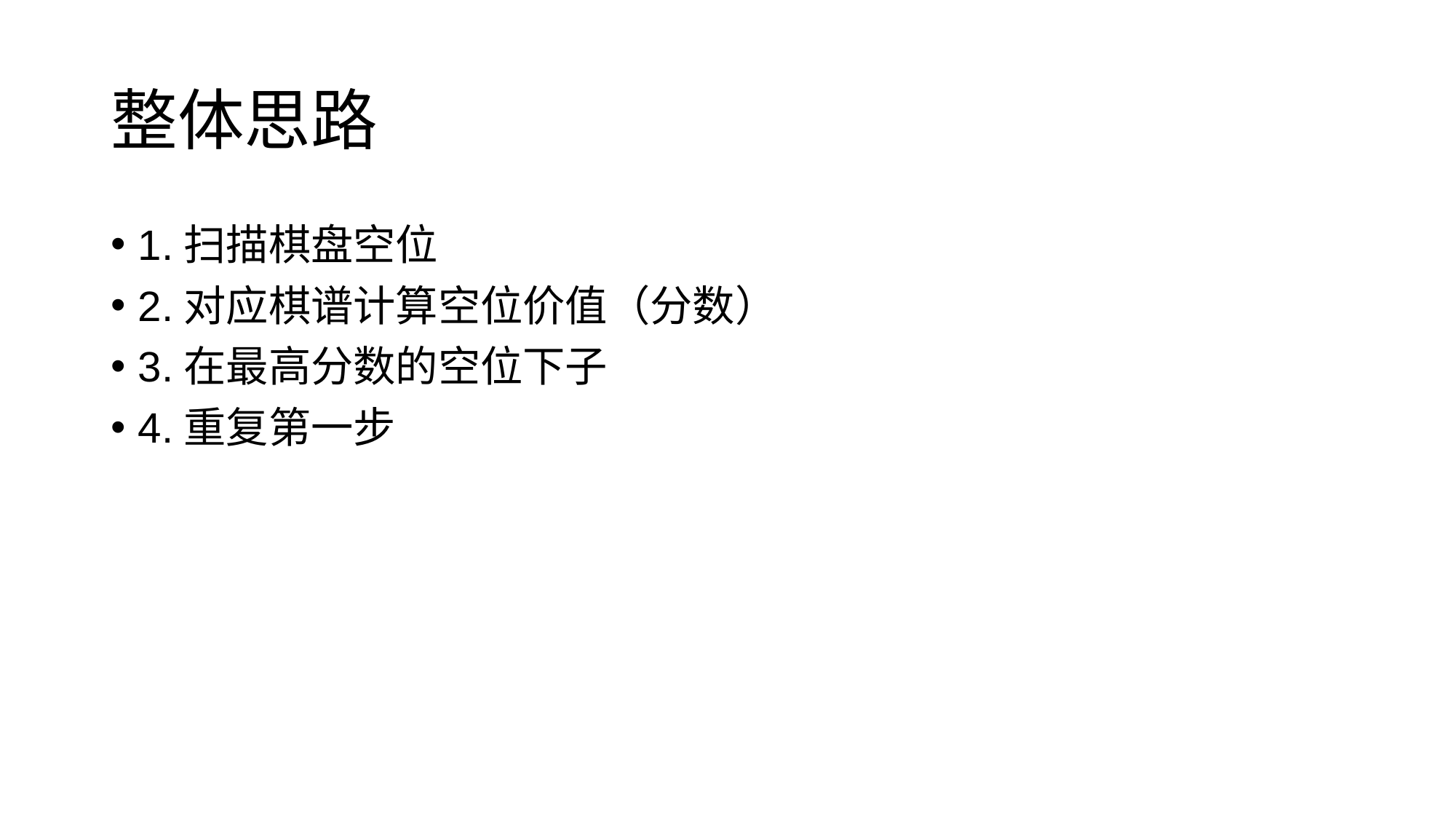

# 整体思路
1.扫描棋盘空位
2.对应棋谱计算空位价值（分数）
3.在最高分数的空位下子
4.重复第一步